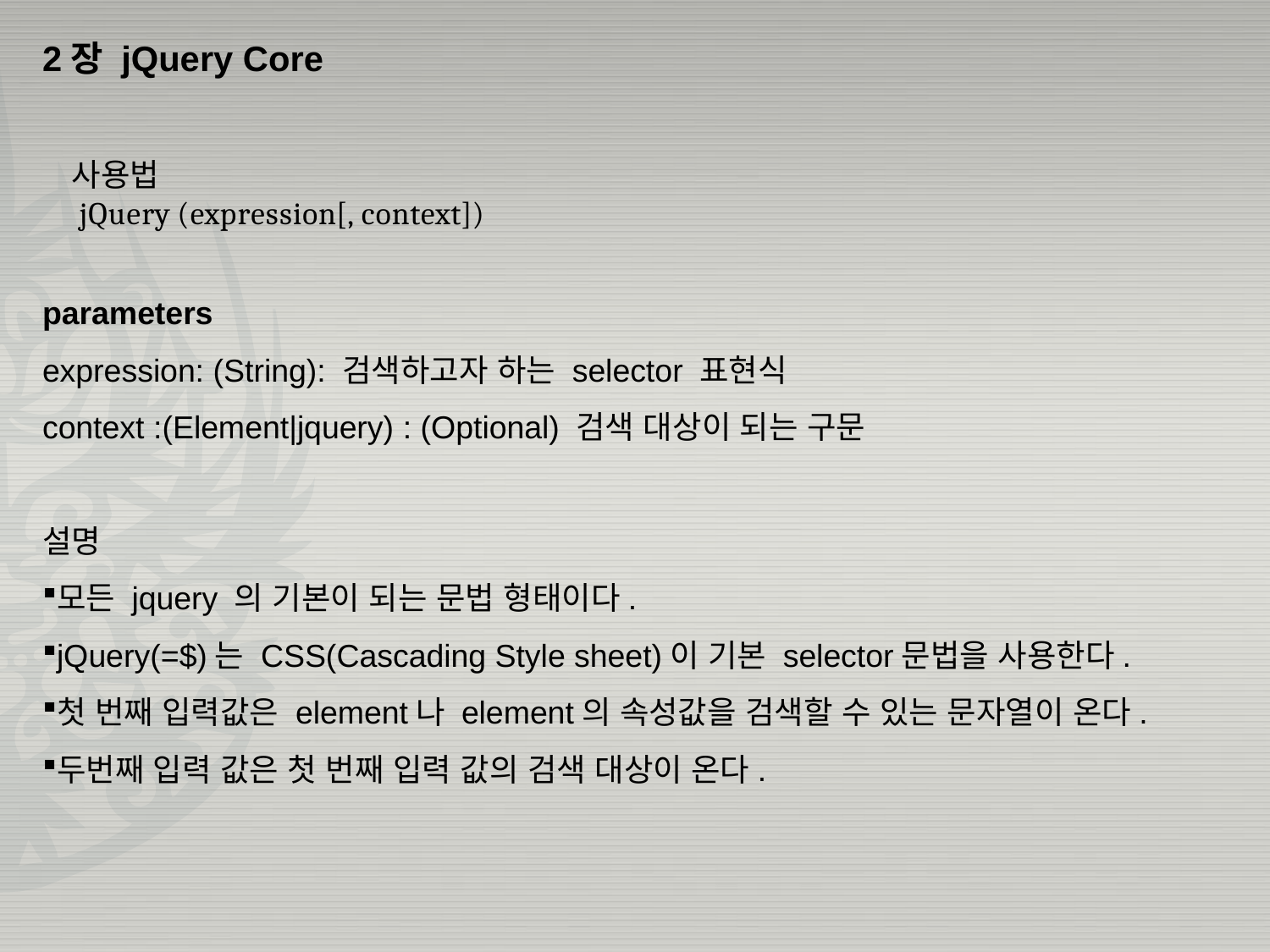

2장 jQuery Core
사용법
 jQuery (expression[, context])
parameters
expression: (String): 검색하고자 하는 selector 표현식
context :(Element|jquery) : (Optional) 검색 대상이 되는 구문
설명
모든 jquery 의 기본이 되는 문법 형태이다.
jQuery(=$)는 CSS(Cascading Style sheet)이 기본 selector문법을 사용한다.
첫 번째 입력값은 element나 element의 속성값을 검색할 수 있는 문자열이 온다.
두번째 입력 값은 첫 번째 입력 값의 검색 대상이 온다.